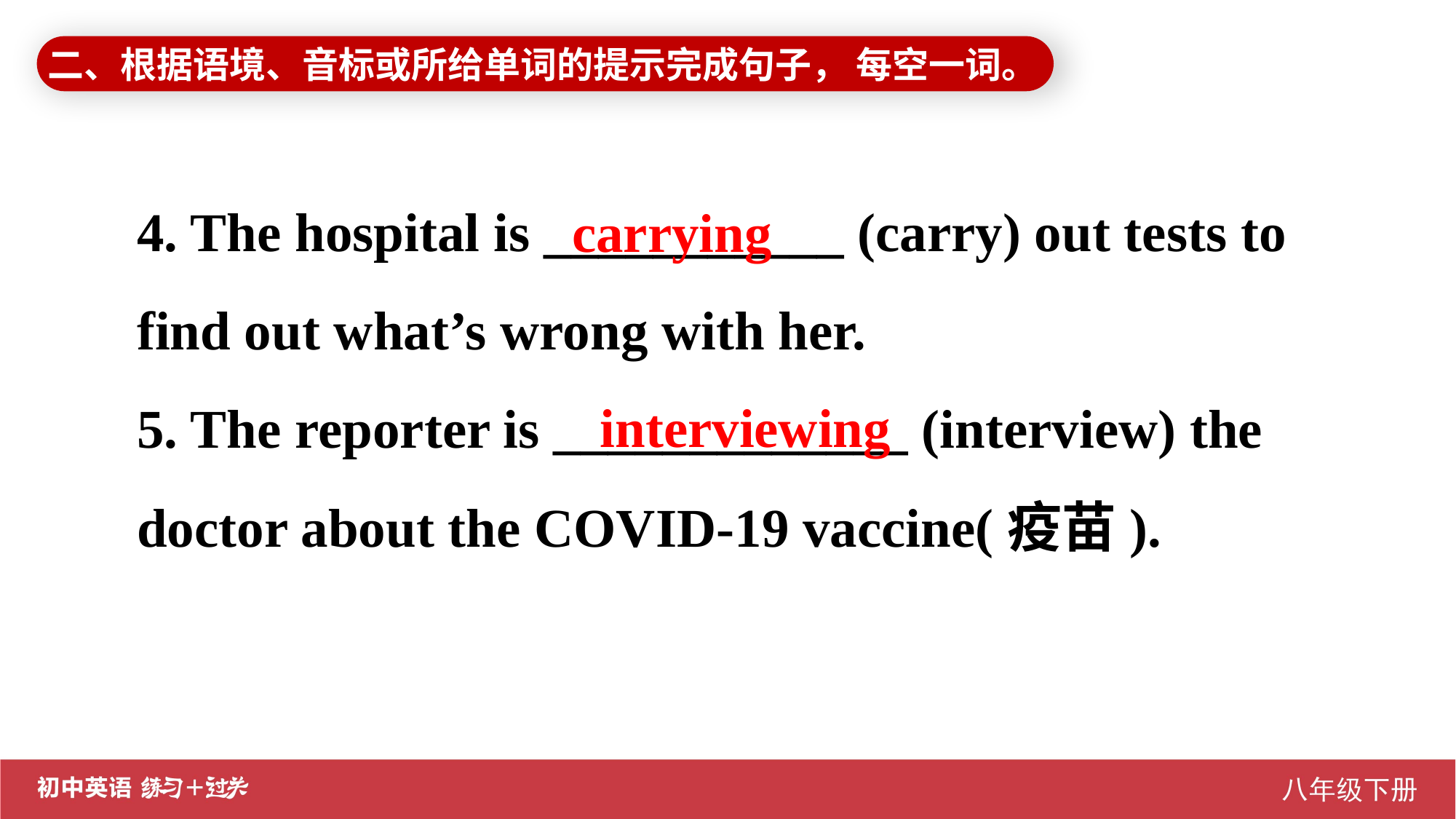

二、根据语境、音标或所给单词的提示完成句子， 每空一词。
4. The hospital is ___________ (carry) out tests to find out what’s wrong with her.
5. The reporter is _____________ (interview) the doctor about the COVID-19 vaccine(疫苗).
carrying
interviewing